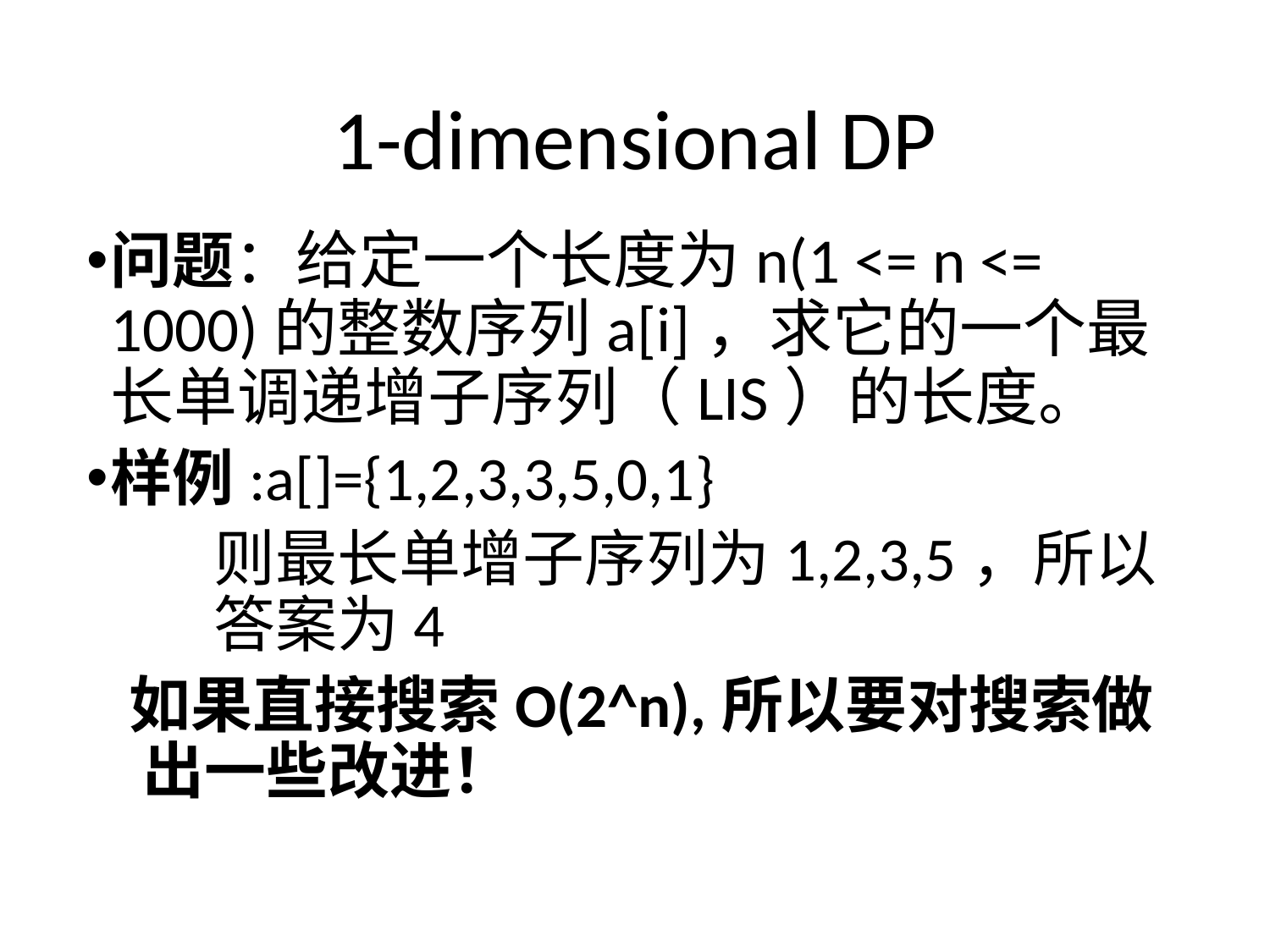

# 1-dimensional DP
问题：给定一个长度为n(1 <= n <= 1000)的整数序列a[i]，求它的一个最长单调递增子序列（LIS）的长度。
样例:a[]={1,2,3,3,5,0,1}
	则最长单增子序列为1,2,3,5，所以     	答案为4
  如果直接搜索O(2^n),所以要对搜索做      出一些改进！